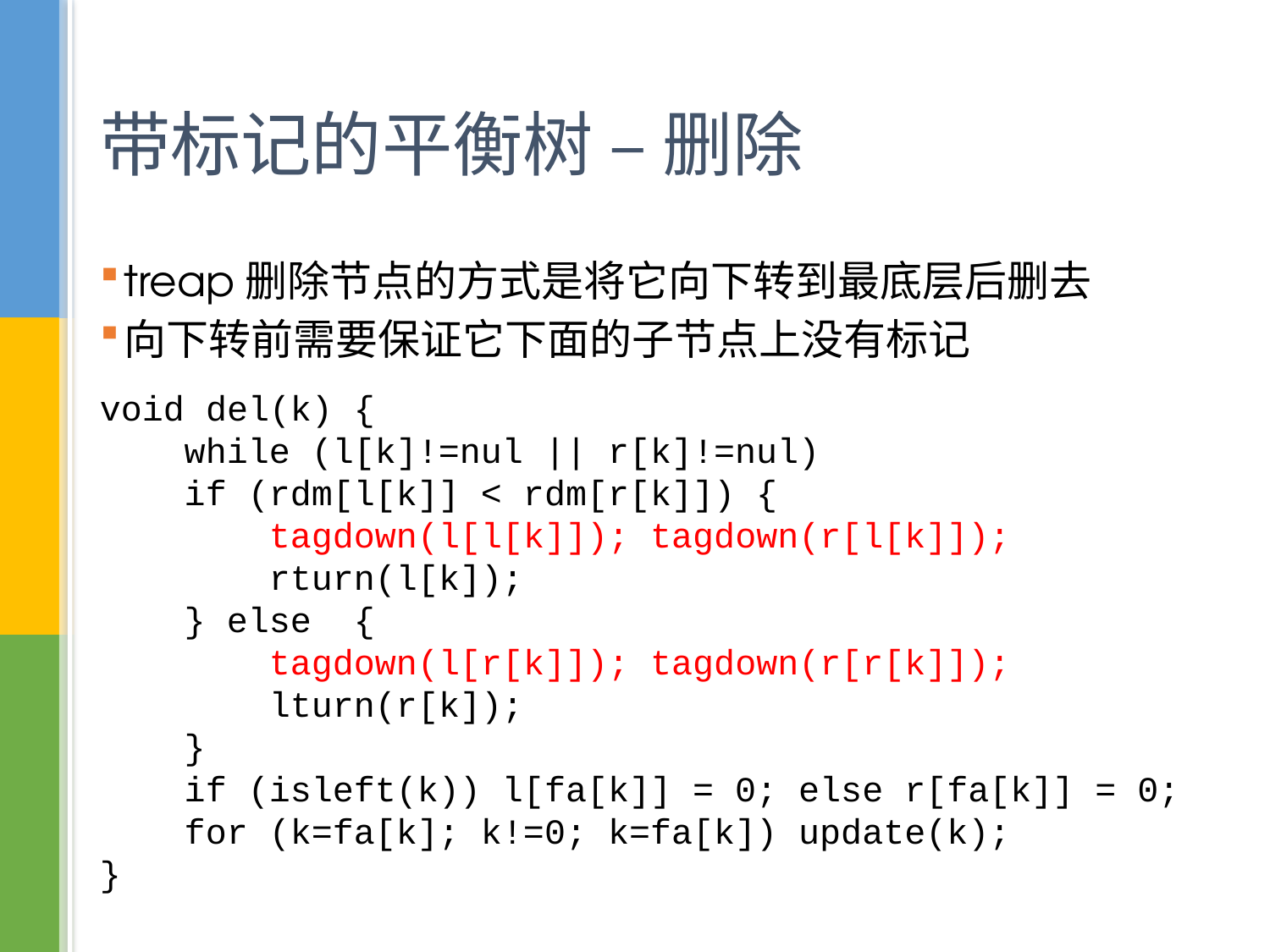

# 带标记的平衡树 – 删除
treap删除节点的方式是将它向下转到最底层后删去
向下转前需要保证它下面的子节点上没有标记
void del(k) {
    while (l[k]!=nul || r[k]!=nul)
    if (rdm[l[k]] < rdm[r[k]]) {
        tagdown(l[l[k]]); tagdown(r[l[k]]);
        rturn(l[k]);
    } else  {
        tagdown(l[r[k]]); tagdown(r[r[k]]);
        lturn(r[k]);
    }
    if (isleft(k)) l[fa[k]] = 0; else r[fa[k]] = 0;
    for (k=fa[k]; k!=0; k=fa[k]) update(k);
}